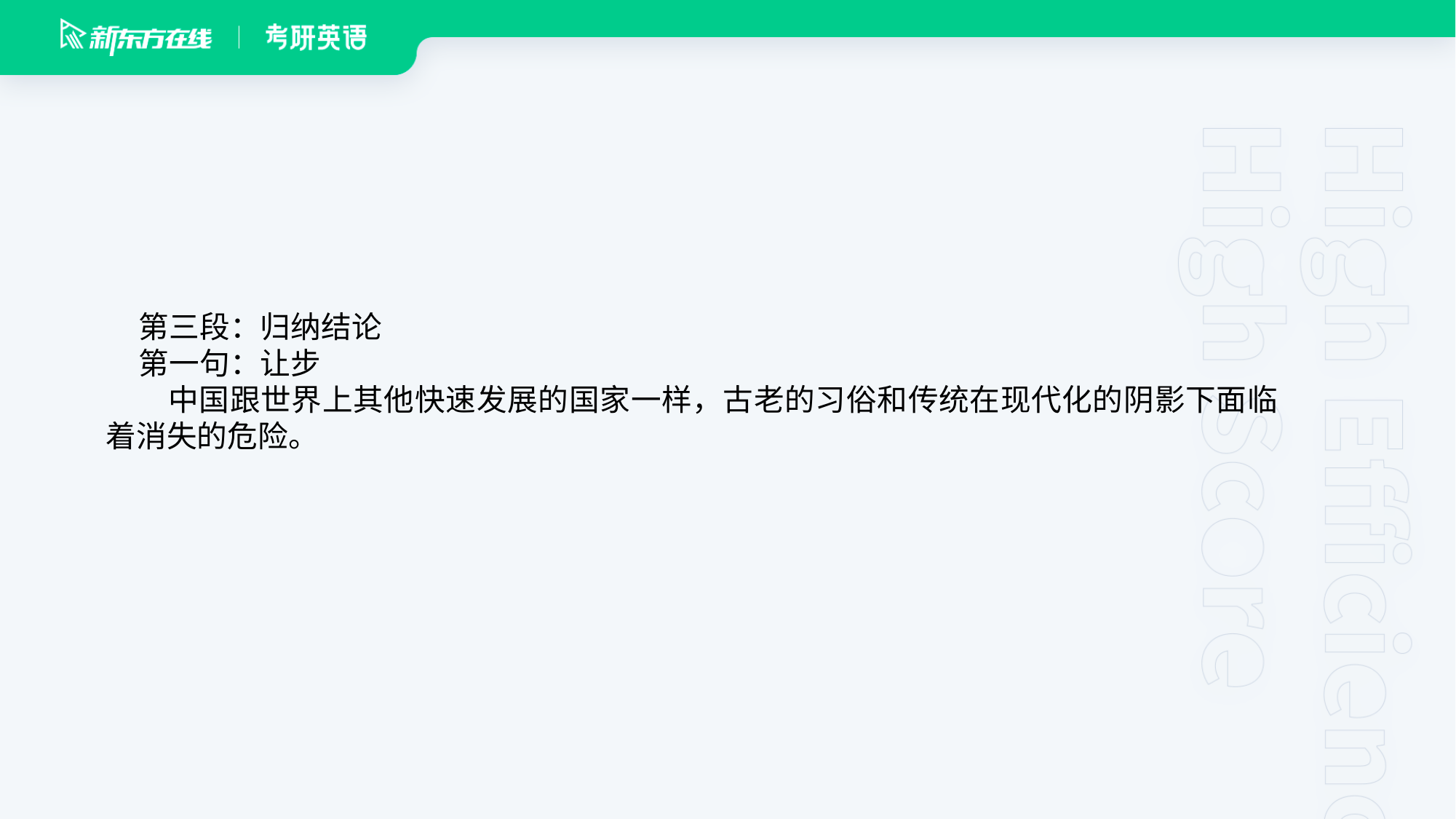

第三段：归纳结论
第一句：让步
   中国跟世界上其他快速发展的国家一样，古老的习俗和传统在现代化的阴影下面临着消失的危险。